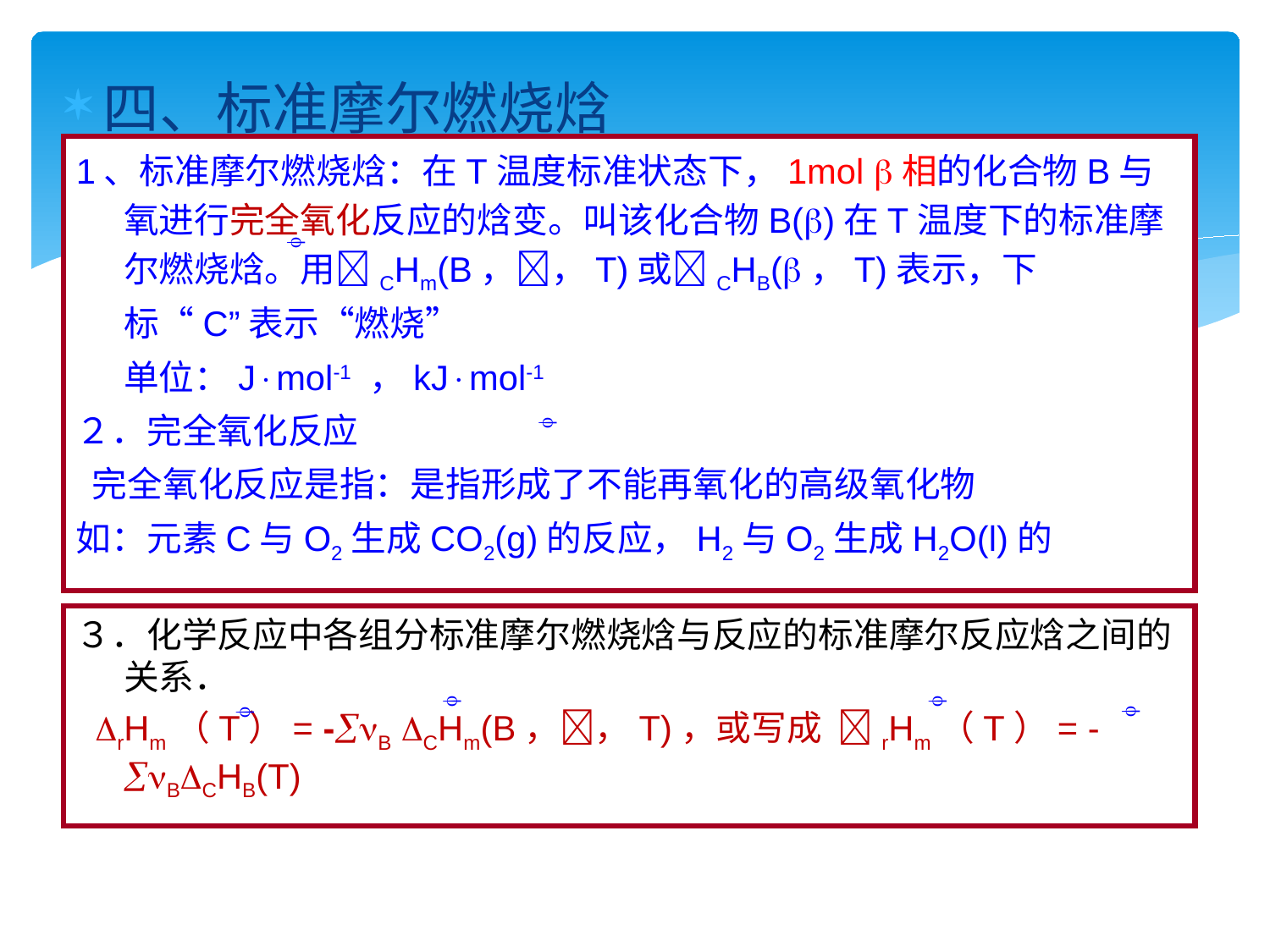

四、标准摩尔燃烧焓

1、标准摩尔燃烧焓：在T温度标准状态下，1mol β相的化合物B与氧进行完全氧化反应的焓变。叫该化合物B(β)在T温度下的标准摩尔燃烧焓。用ΔCHm(B，β，T)或ΔCHB(β，T)表示，下标“C”表示“燃烧”
     单位：J⋅mol-1 ，kJ⋅mol-1
２．完全氧化反应
 完全氧化反应是指：是指形成了不能再氧化的高级氧化物
如：元素C与O2生成CO2(g)的反应，H2与O2生成H2O(l)的

φ
φ
３．化学反应中各组分标准摩尔燃烧焓与反应的标准摩尔反应焓之间的关系．
  ΔrHm（T）= -∑νB ΔCHm(B，β，T)，或写成  ΔrHm（T）= - ∑νBΔCHB(T)

φ
φ
φ
φ